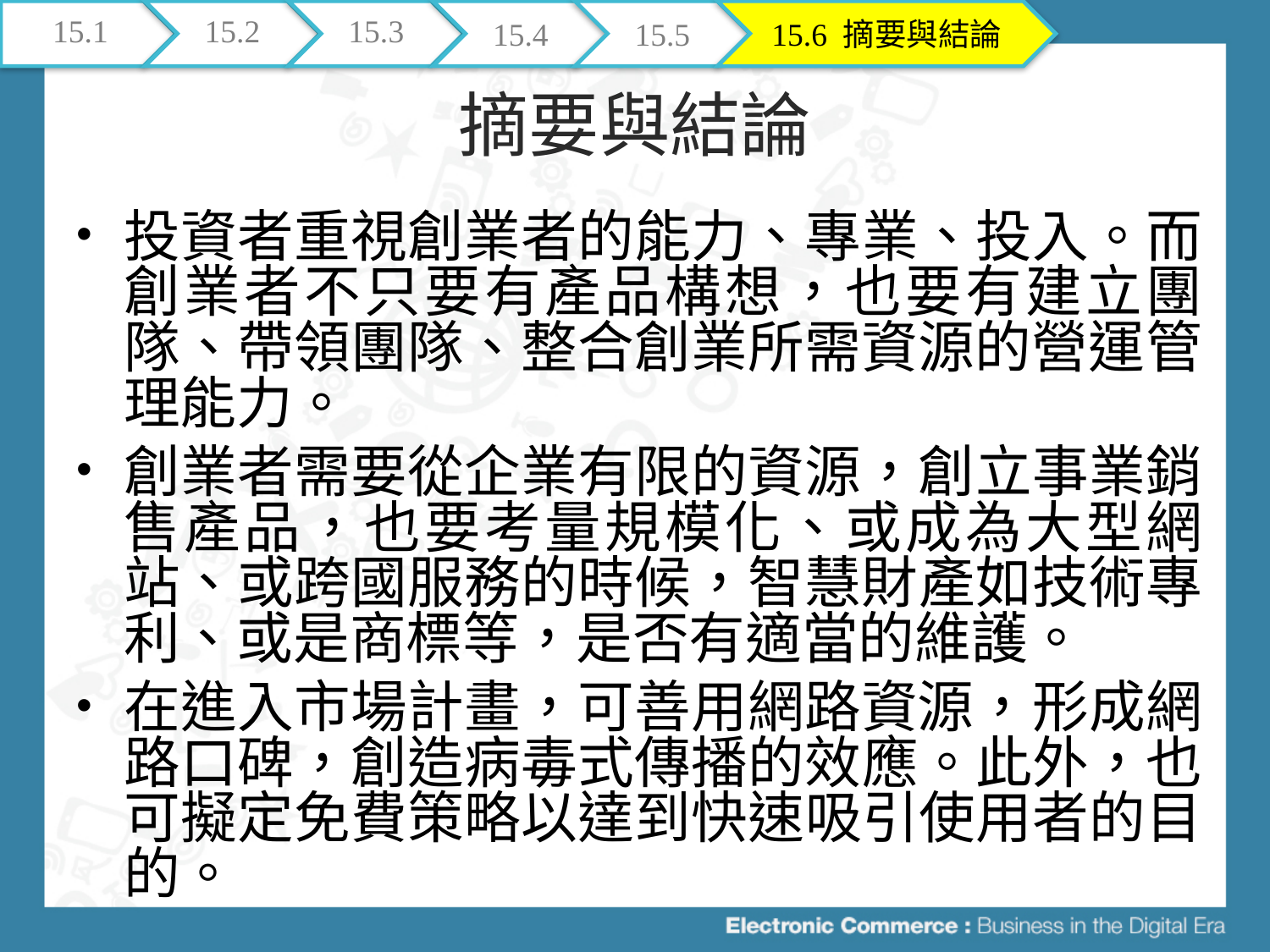

15.1
15.2
15.3
15.4
15.5
15.6 摘要與結論
# 摘要與結論
投資者重視創業者的能力、專業、投入。而創業者不只要有產品構想，也要有建立團隊、帶領團隊、整合創業所需資源的營運管理能力。
創業者需要從企業有限的資源，創立事業銷售產品，也要考量規模化、或成為大型網站、或跨國服務的時候，智慧財產如技術專利、或是商標等，是否有適當的維護。
在進入市場計畫，可善用網路資源，形成網路口碑，創造病毒式傳播的效應。此外，也可擬定免費策略以達到快速吸引使用者的目的。